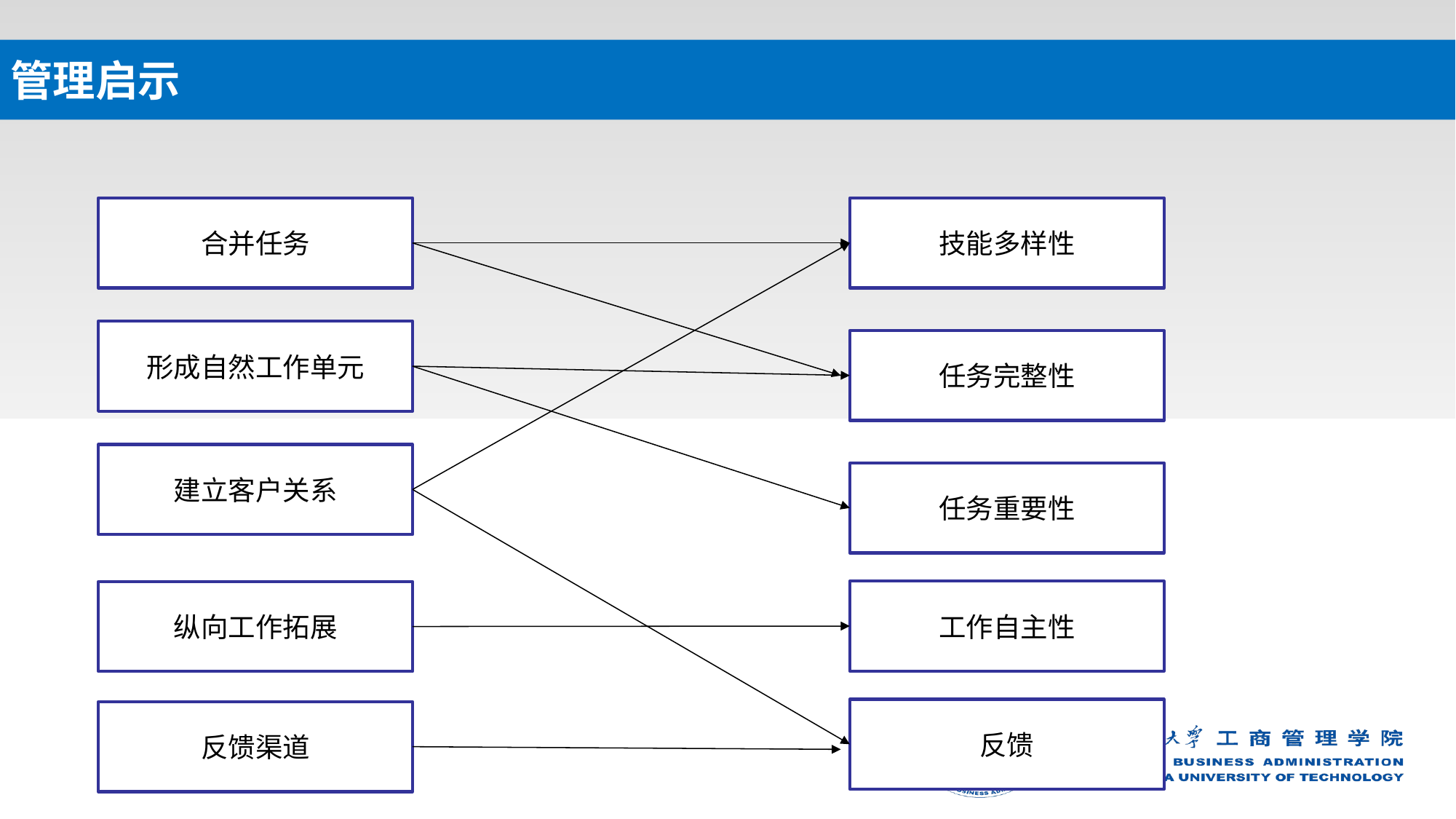

# 管理启示
合并任务
技能多样性
形成自然工作单元
任务完整性
建立客户关系
任务重要性
工作自主性
纵向工作拓展
反馈
反馈渠道